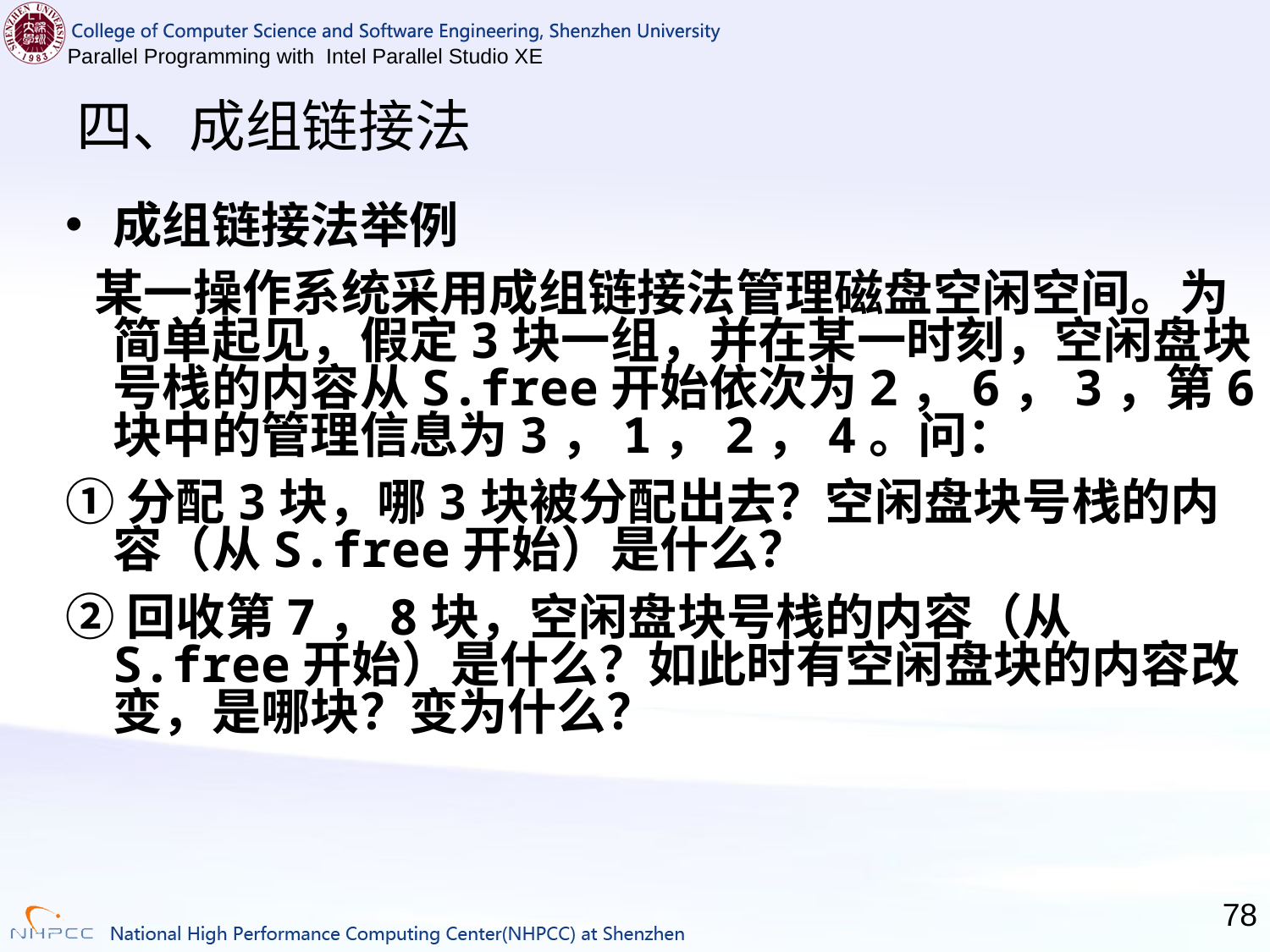

# 四、成组链接法
成组链接法举例
  某一操作系统采用成组链接法管理磁盘空闲空间。为简单起见，假定3块一组，并在某一时刻，空闲盘块号栈的内容从S.free开始依次为2，6，3，第6块中的管理信息为3，1，2，4。问：
①分配3块，哪3块被分配出去？空闲盘块号栈的内容（从S.free开始）是什么？
②回收第7，8块，空闲盘块号栈的内容（从S.free开始）是什么？如此时有空闲盘块的内容改变，是哪块？变为什么？
78